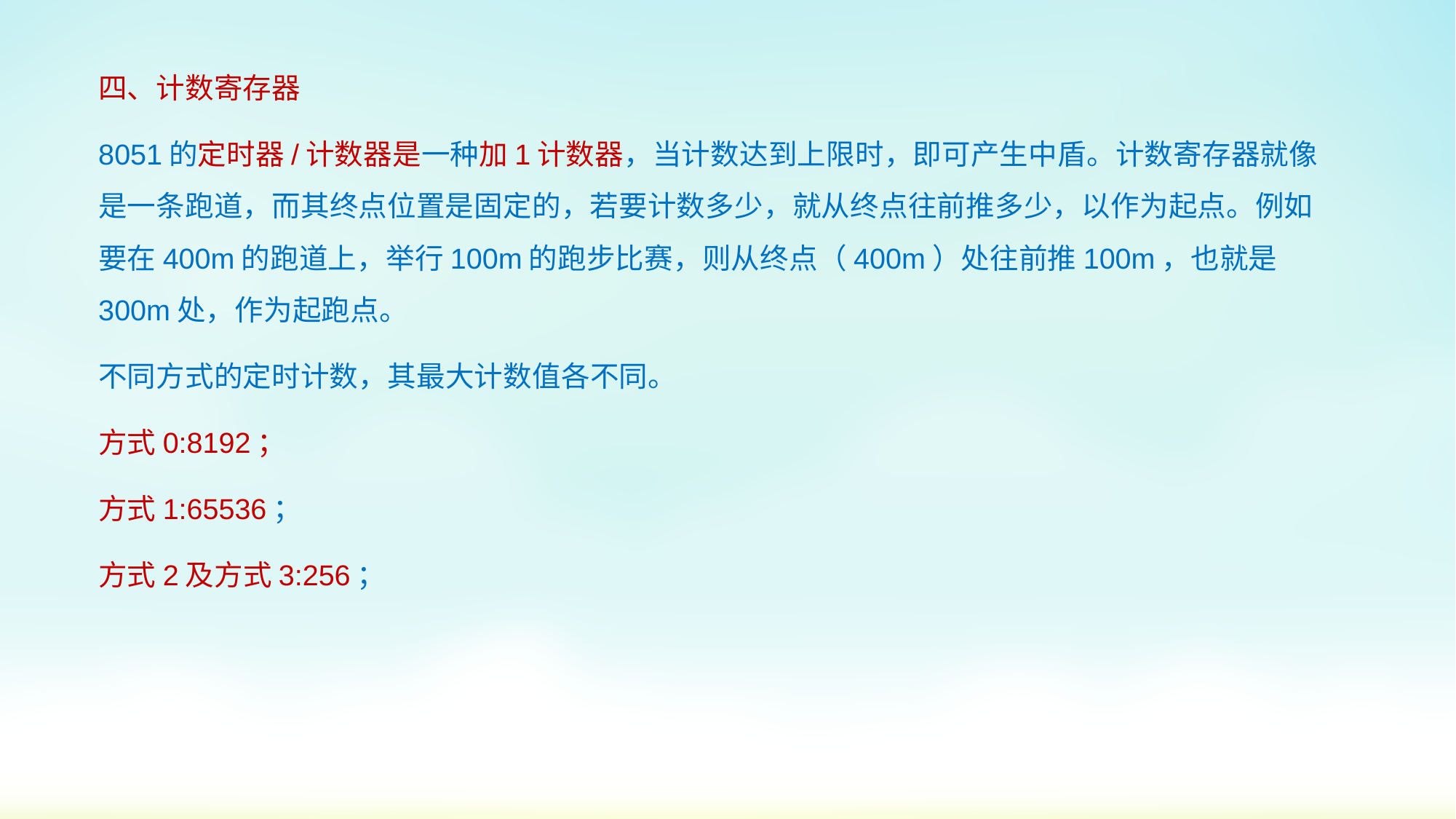

四、计数寄存器
8051的定时器/计数器是一种加1计数器，当计数达到上限时，即可产生中盾。计数寄存器就像是一条跑道，而其终点位置是固定的，若要计数多少，就从终点往前推多少，以作为起点。例如要在400m的跑道上，举行100m的跑步比赛，则从终点（400m）处往前推100m，也就是300m处，作为起跑点。
不同方式的定时计数，其最大计数值各不同。
方式0:8192；
方式1:65536；
方式2及方式3:256；